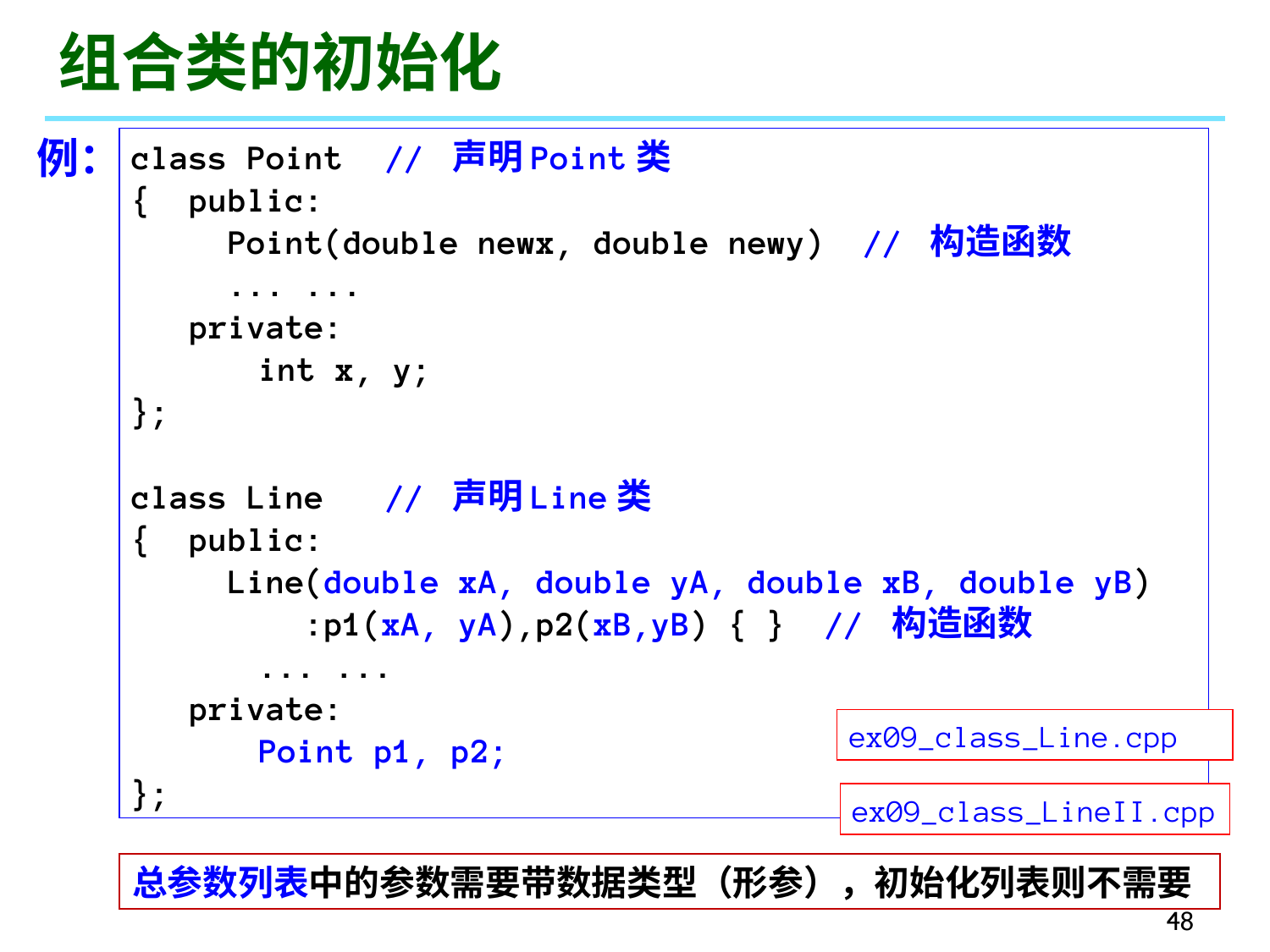

# 组合类的初始化
例：
class Point	// 声明Point类
{  public:
     Point(double newx, double newy)  // 构造函数
     ... ...
   private:
	int x, y;
};

class Line	// 声明Line类
{  public:
     Line(double xA, double yA, double xB, double yB)
         :p1(xA, yA),p2(xB,yB) { }  // 构造函数
	... ...
   private:
	Point p1, p2;
};
ex09_class_Line.cpp
ex09_class_LineII.cpp
总参数列表中的参数需要带数据类型（形参），初始化列表则不需要
48